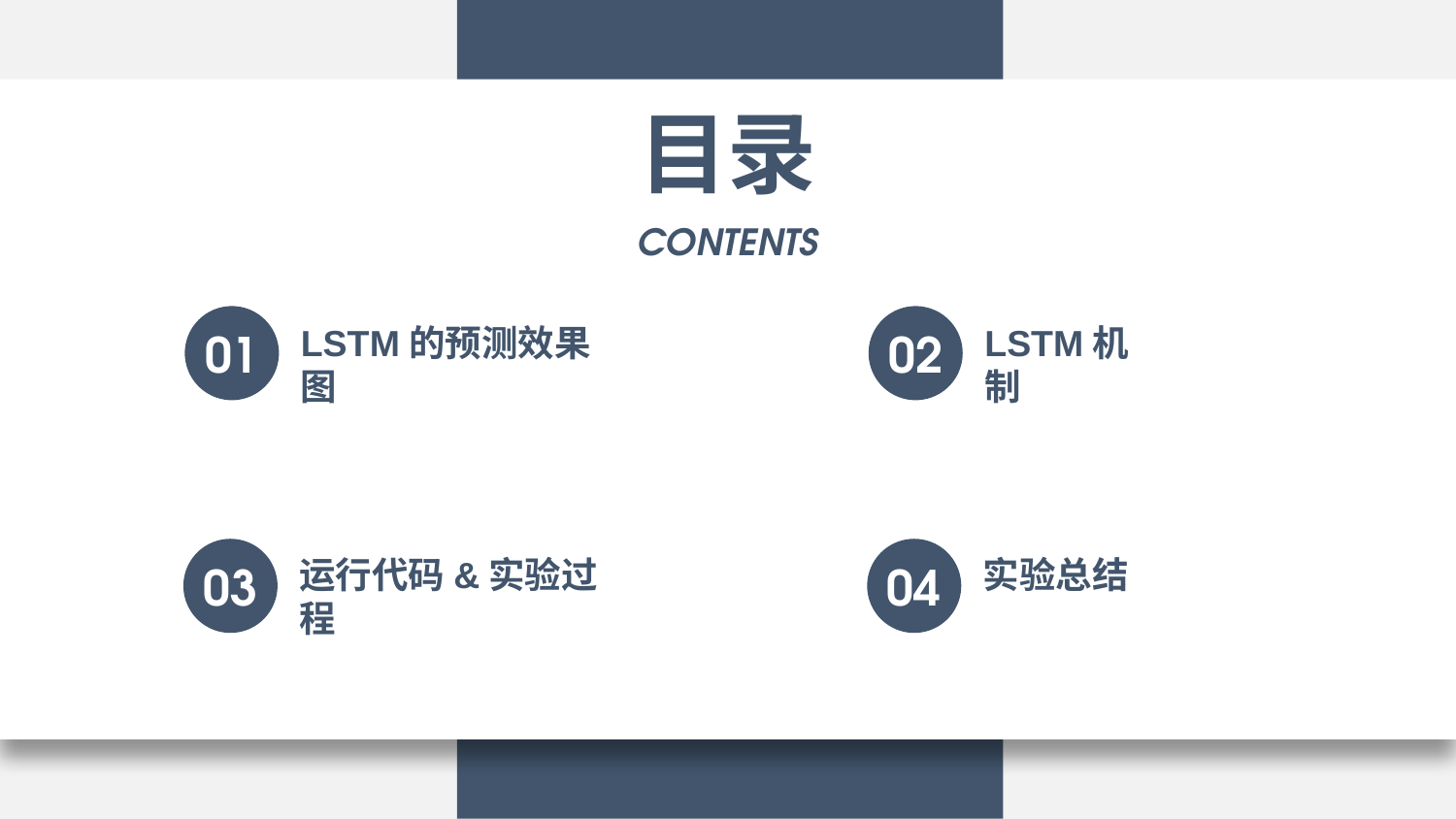

目录
CONTENTS

01

02
LSTM的预测效果图
LSTM机制

03

04
运行代码&实验过程
实验总结